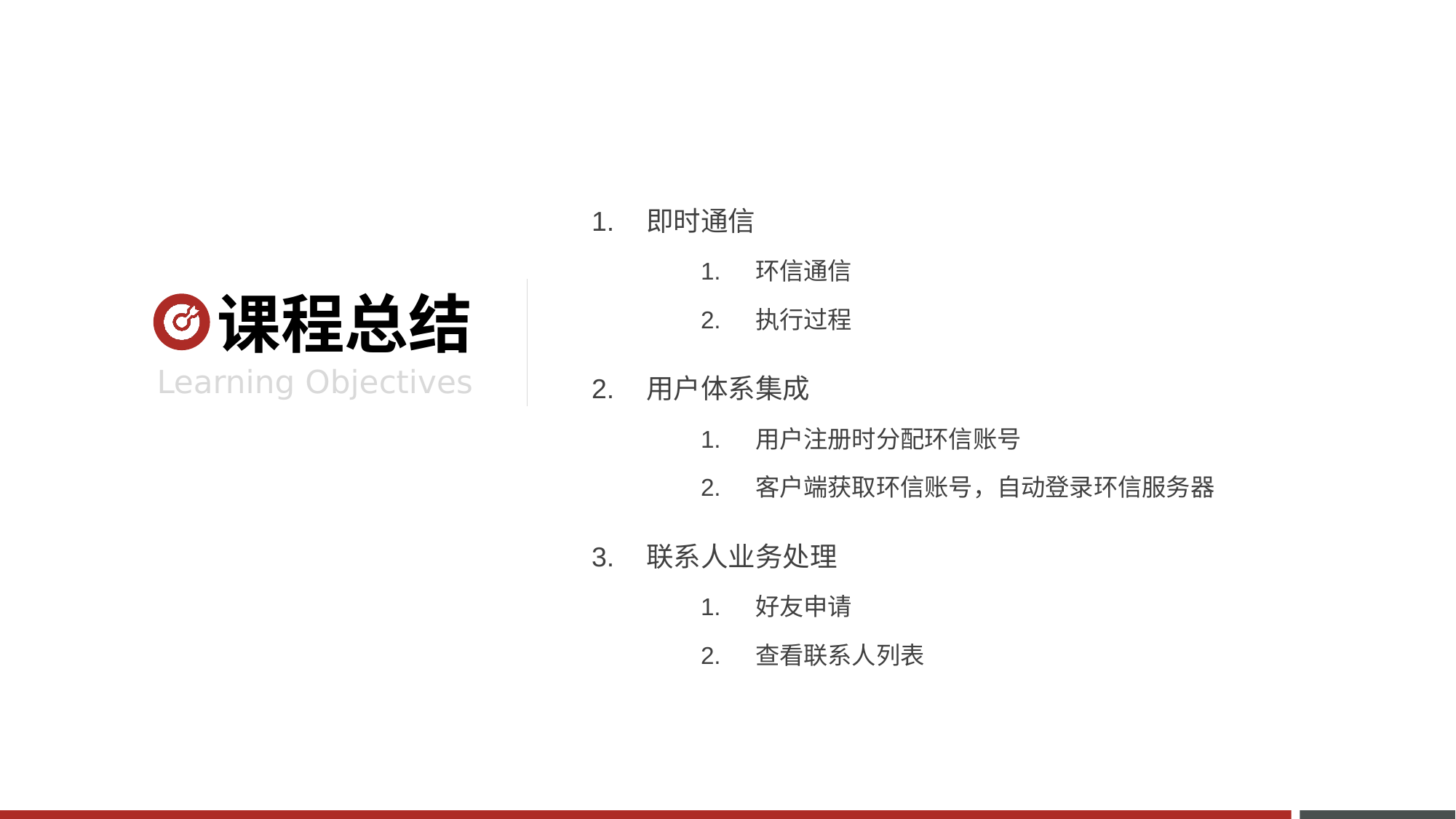

即时通信
环信通信
执行过程
用户体系集成
用户注册时分配环信账号
客户端获取环信账号，自动登录环信服务器
联系人业务处理
好友申请
查看联系人列表